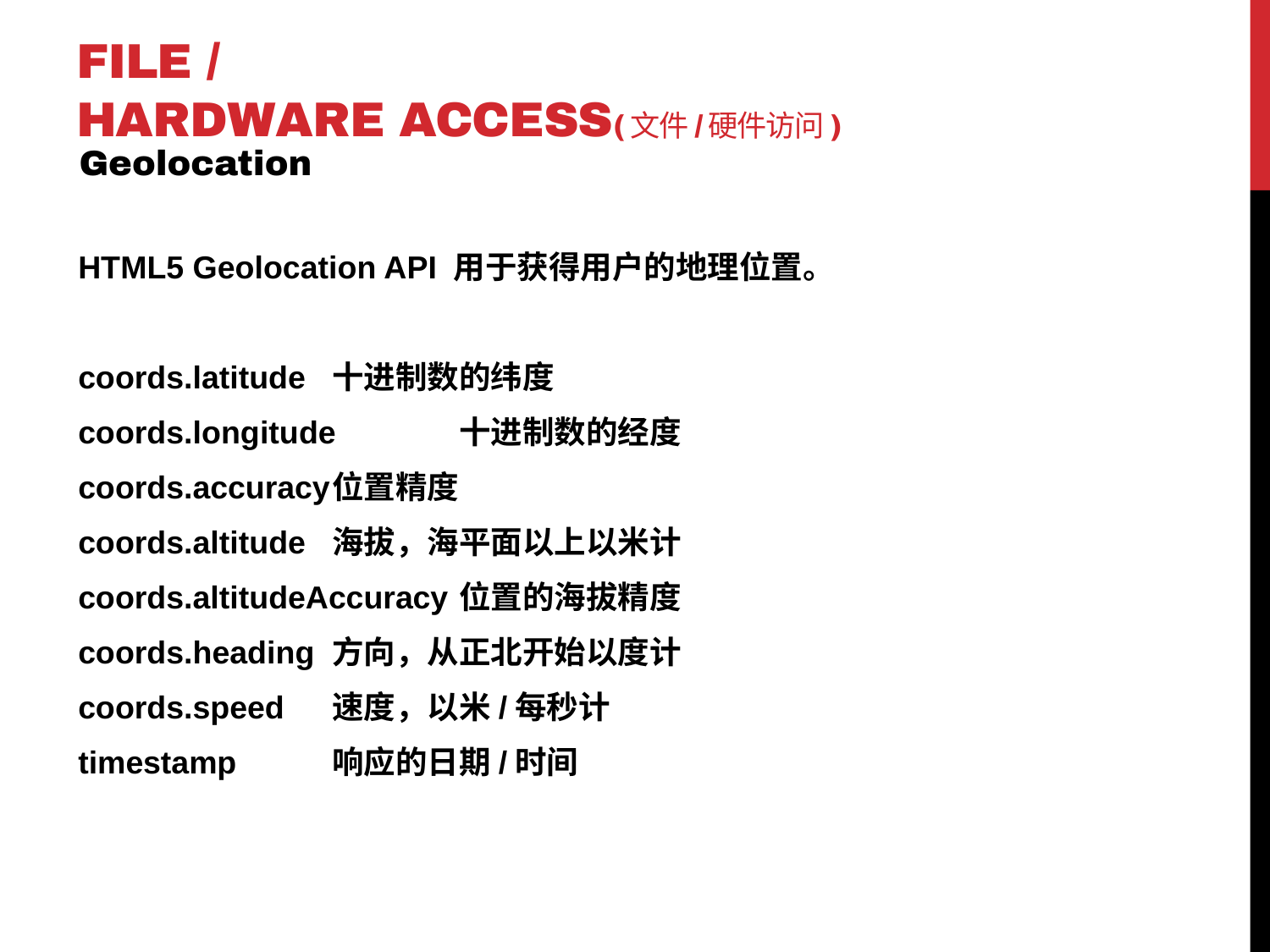

# File / Hardware Access(文件/硬件访问)
Geolocation
HTML5 Geolocation API 用于获得用户的地理位置。

coords.latitude	十进制数的纬度
coords.longitude	十进制数的经度
coords.accuracy	位置精度
coords.altitude	海拔，海平面以上以米计
coords.altitudeAccuracy	位置的海拔精度
coords.heading	方向，从正北开始以度计
coords.speed	速度，以米/每秒计
timestamp	响应的日期/时间